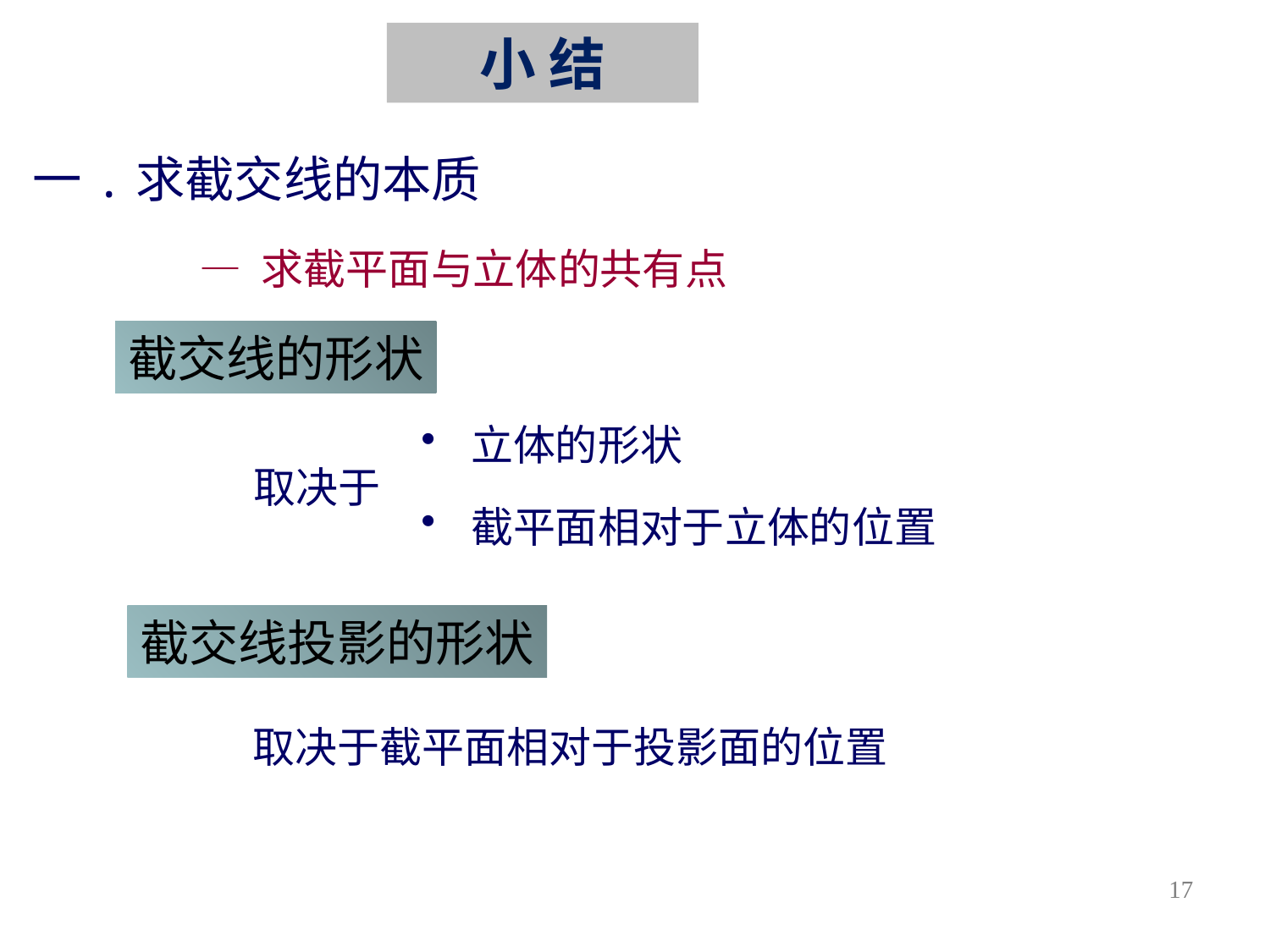

小 结
一.求截交线的本质
— 求截平面与立体的共有点
截交线的形状
 立体的形状
取决于
 截平面相对于立体的位置
截交线投影的形状
取决于截平面相对于投影面的位置
17